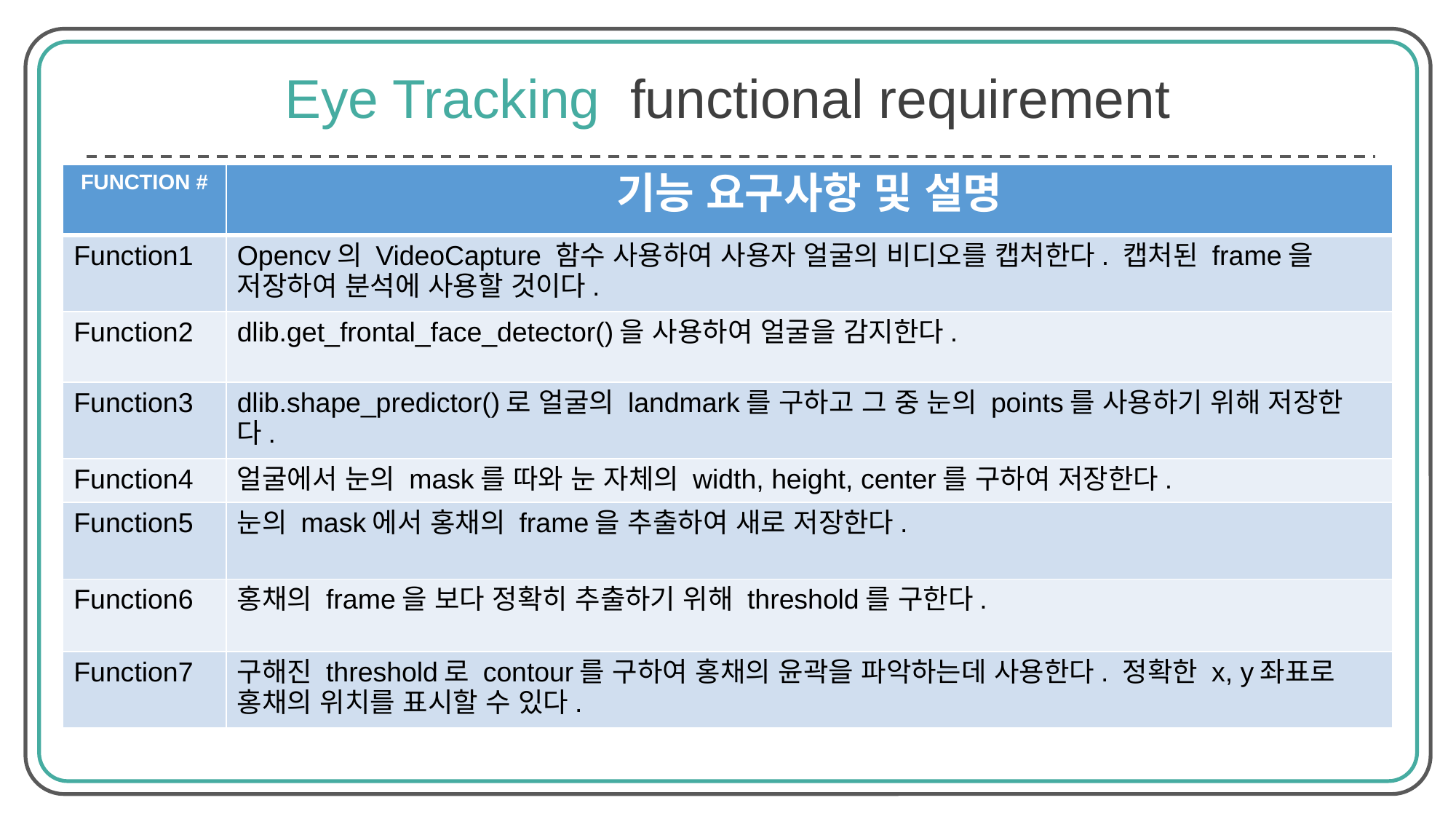

Eye Tracking  functional requirement
| FUNCTION # | 기능 요구사항 및 설명 |
| --- | --- |
| Function1 | Opencv의 VideoCapture 함수 사용하여 사용자 얼굴의 비디오를 캡처한다. 캡처된 frame을 저장하여 분석에 사용할 것이다. |
| Function2 | dlib.get\_frontal\_face\_detector()을 사용하여 얼굴을 감지한다. |
| Function3 | dlib.shape\_predictor()로 얼굴의 landmark를 구하고 그 중 눈의 points를 사용하기 위해 저장한다. |
| Function4 | 얼굴에서 눈의 mask를 따와 눈 자체의 width, height, center를 구하여 저장한다. |
| Function5 | 눈의 mask에서 홍채의 frame을 추출하여 새로 저장한다. |
| Function6 | 홍채의 frame을 보다 정확히 추출하기 위해 threshold를 구한다. |
| Function7 | 구해진 threshold로 contour를 구하여 홍채의 윤곽을 파악하는데 사용한다. 정확한 x, y좌표로 홍채의 위치를 표시할 수 있다. |